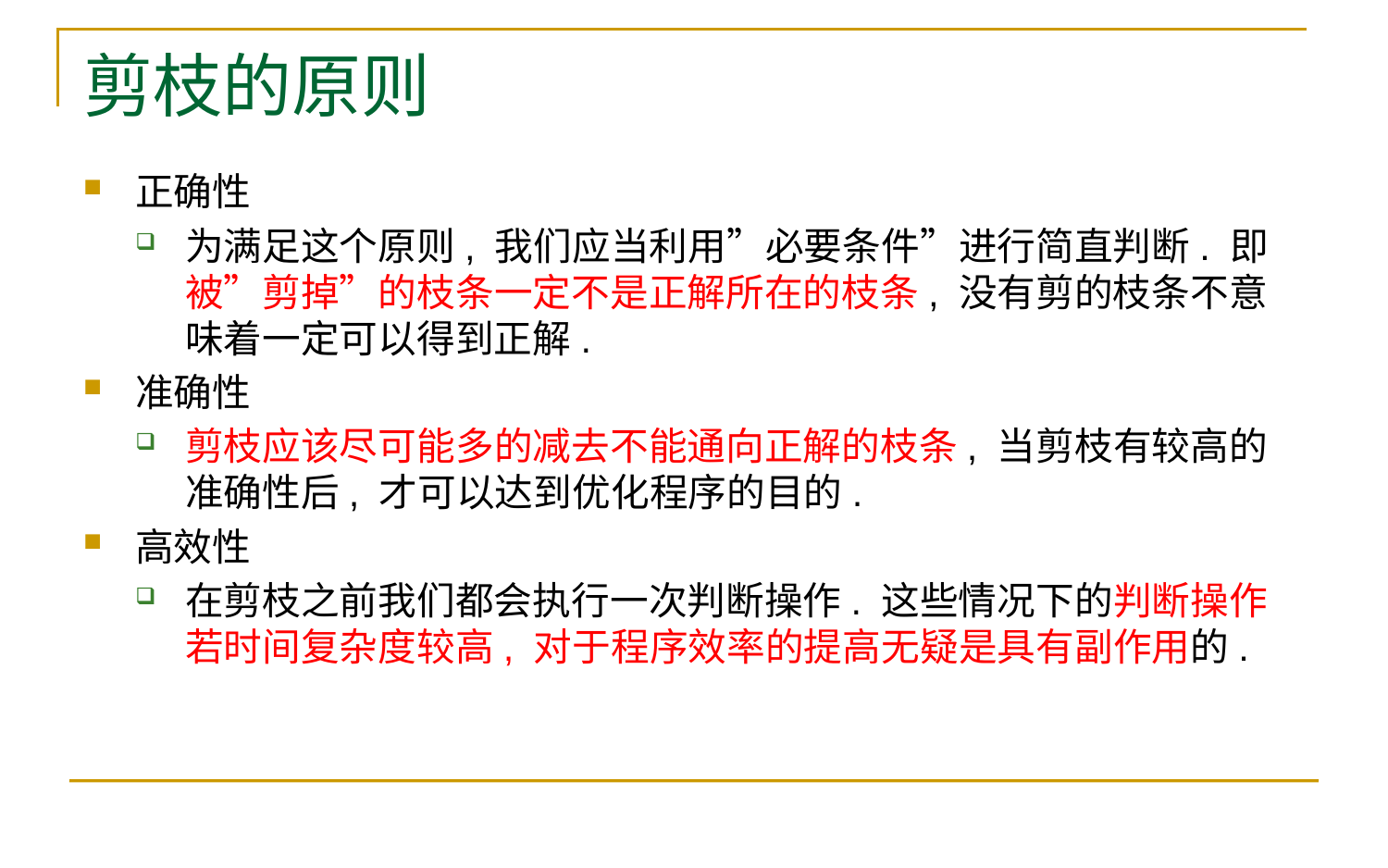

# 剪枝的原则
正确性
为满足这个原则, 我们应当利用”必要条件”进行简直判断. 即被”剪掉”的枝条一定不是正解所在的枝条, 没有剪的枝条不意味着一定可以得到正解.
准确性
剪枝应该尽可能多的减去不能通向正解的枝条, 当剪枝有较高的准确性后, 才可以达到优化程序的目的.
高效性
在剪枝之前我们都会执行一次判断操作. 这些情况下的判断操作若时间复杂度较高, 对于程序效率的提高无疑是具有副作用的.